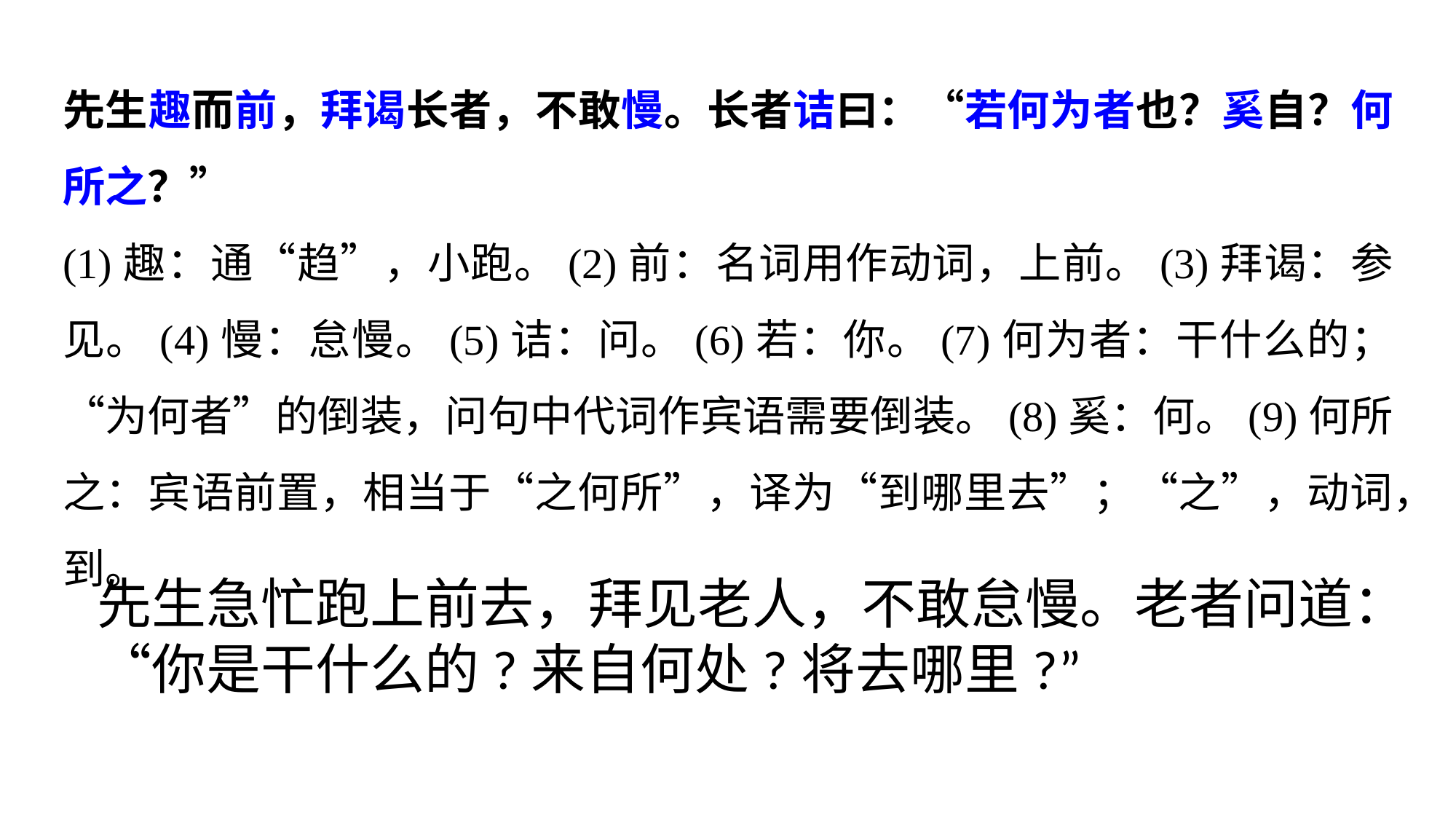

先生趣而前，拜谒长者，不敢慢。长者诘曰：“若何为者也？奚自？何所之？”
(1)趣：通“趋”，小跑。(2)前：名词用作动词，上前。(3)拜谒：参见。(4)慢：怠慢。(5)诘：问。(6)若：你。(7)何为者：干什么的；“为何者”的倒装，问句中代词作宾语需要倒装。(8)奚：何。(9)何所之：宾语前置，相当于“之何所”，译为“到哪里去”；“之”，动词，到。
先生急忙跑上前去，拜见老人，不敢怠慢。老者问道：“你是干什么的?来自何处?将去哪里?”